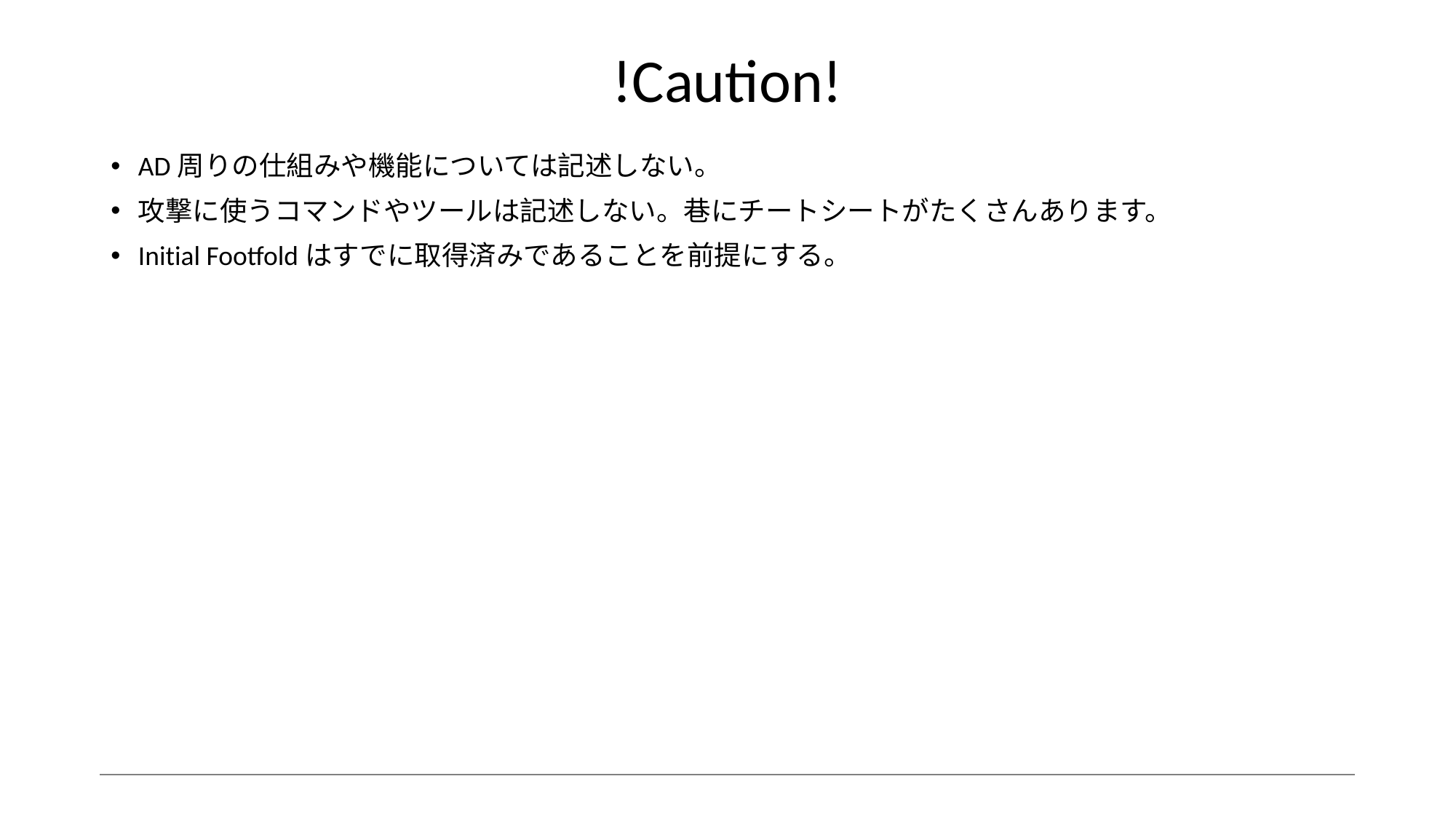

# !Caution!
AD周りの仕組みや機能については記述しない。
攻撃に使うコマンドやツールは記述しない。巷にチートシートがたくさんあります。
Initial Footfoldはすでに取得済みであることを前提にする。